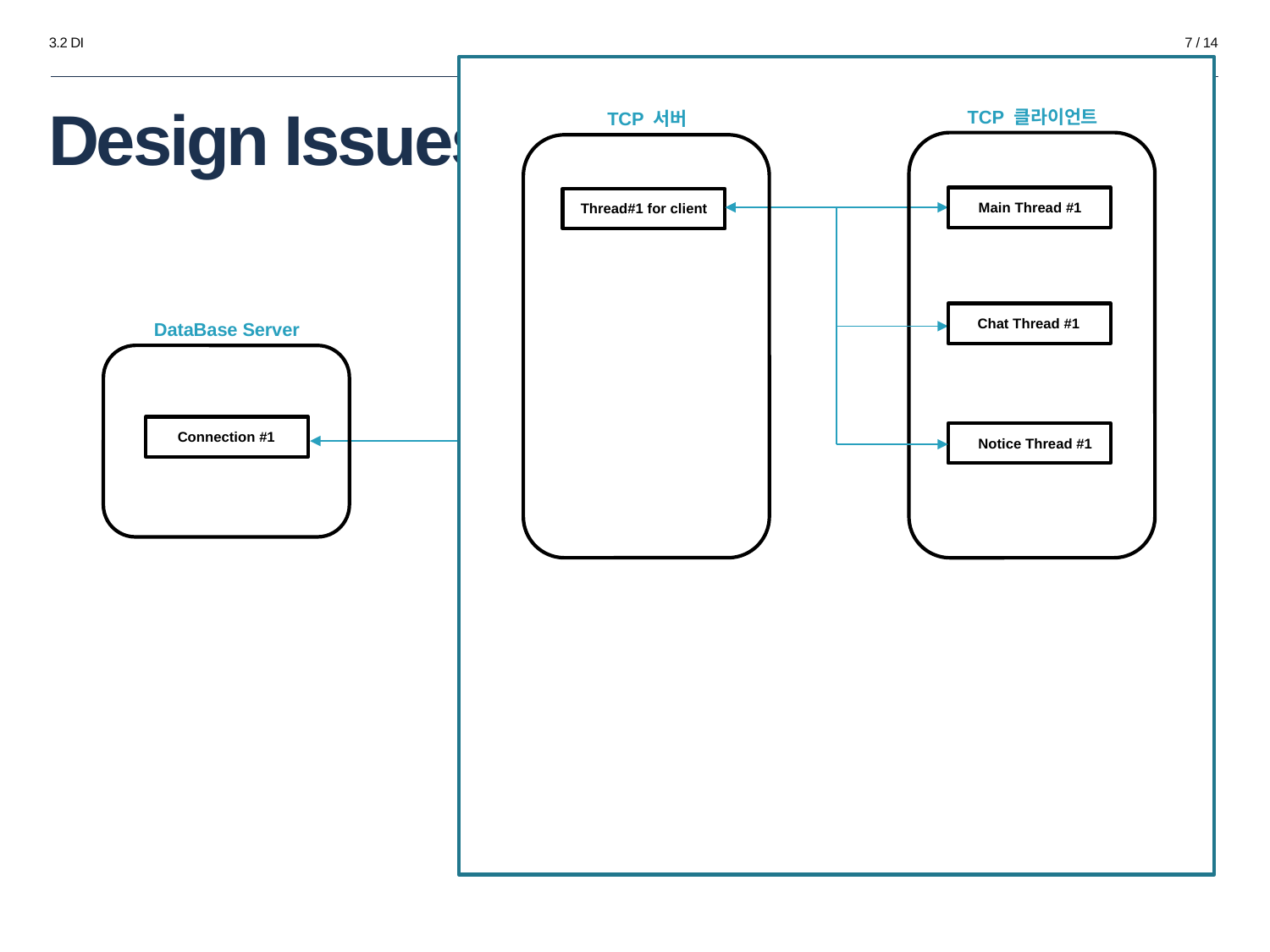

3.2 DI
7 / 14

# Design Issues
TCP 클라이언트
TCP 서버

Main Thread #1
Thread#1 for client

Chat Thread #1
DataBase Server
TCP 클라이언트
TCP 서버

Connection #1

Main Thread
Notice Thread #1

Client #1
Thread#1 for client

Thread#2 for client
Client #2

Thread#3 for client
Client #3